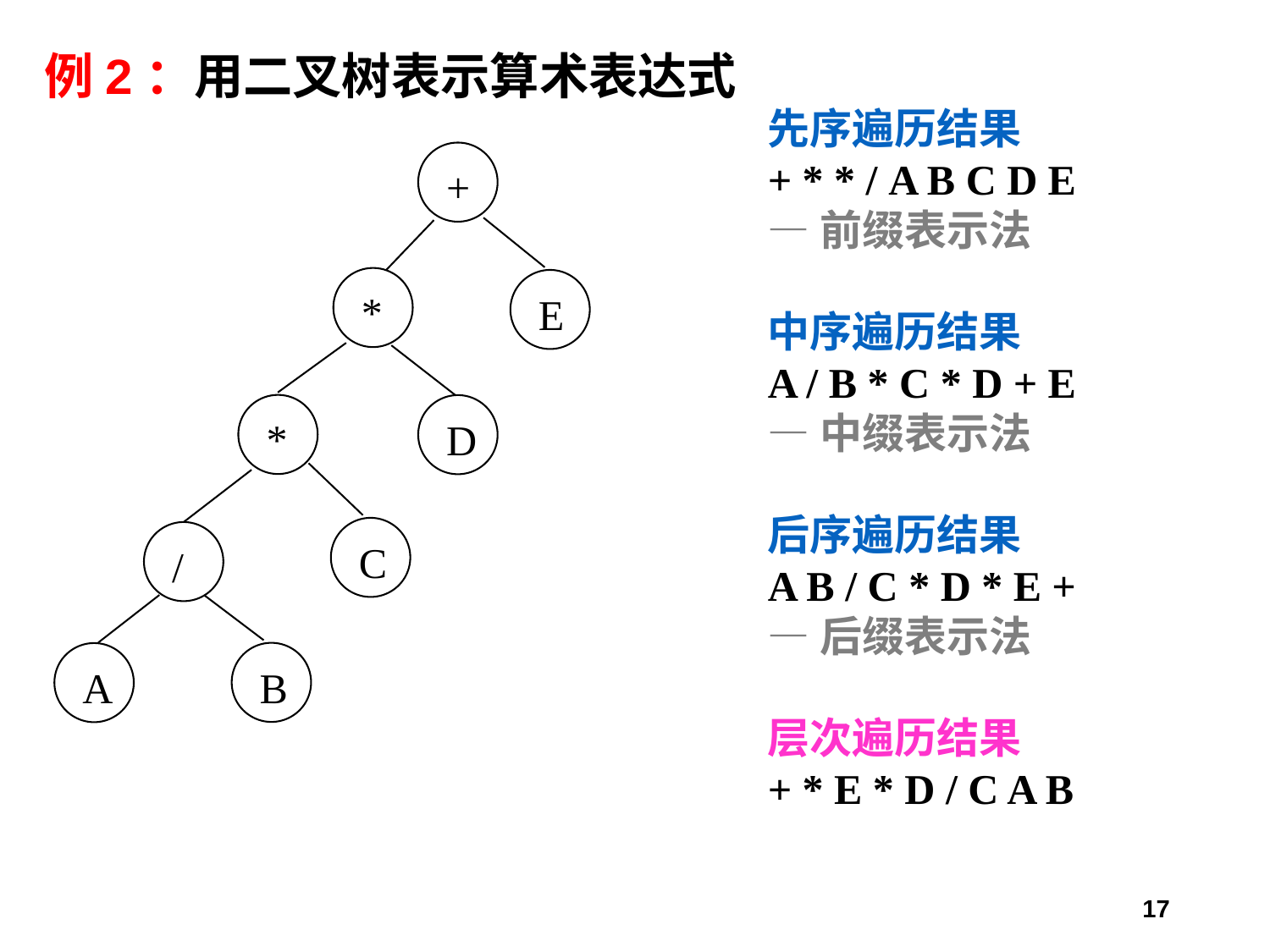

# 例2：用二叉树表示算术表达式
先序遍历结果
+ * * / A B C D E
—前缀表示法

中序遍历结果
A / B * C * D + E
—中缀表示法

后序遍历结果
A B / C * D * E +
—后缀表示法

层次遍历结果
+ * E * D / C A B

+

*

E

*

D

C

/

B

A
17